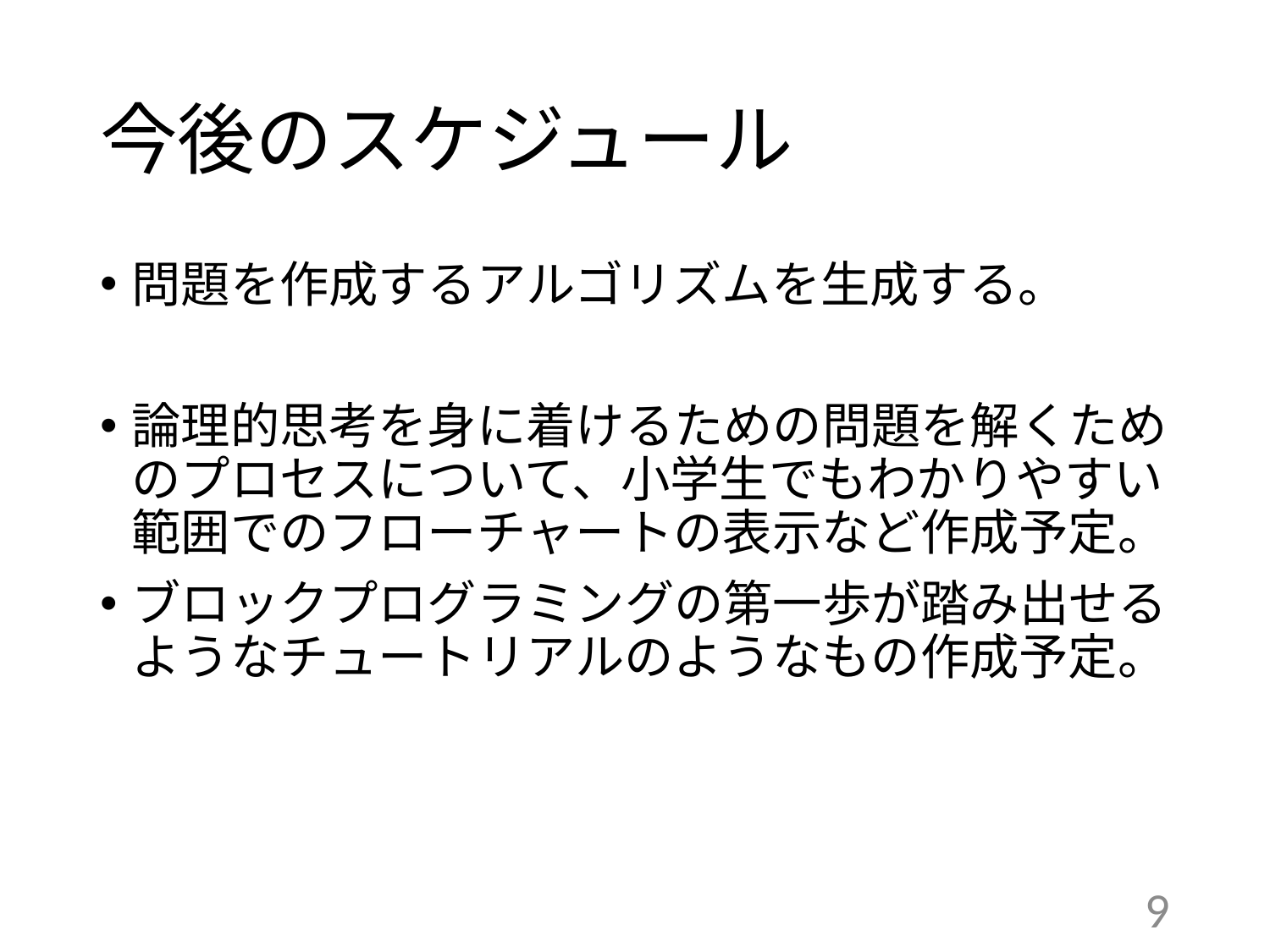

# 今後のスケジュール
問題を作成するアルゴリズムを生成する。

論理的思考を身に着けるための問題を解くためのプロセスについて、小学生でもわかりやすい範囲でのフローチャートの表示など作成予定。
ブロックプログラミングの第一歩が踏み出せるようなチュートリアルのようなもの作成予定。
9